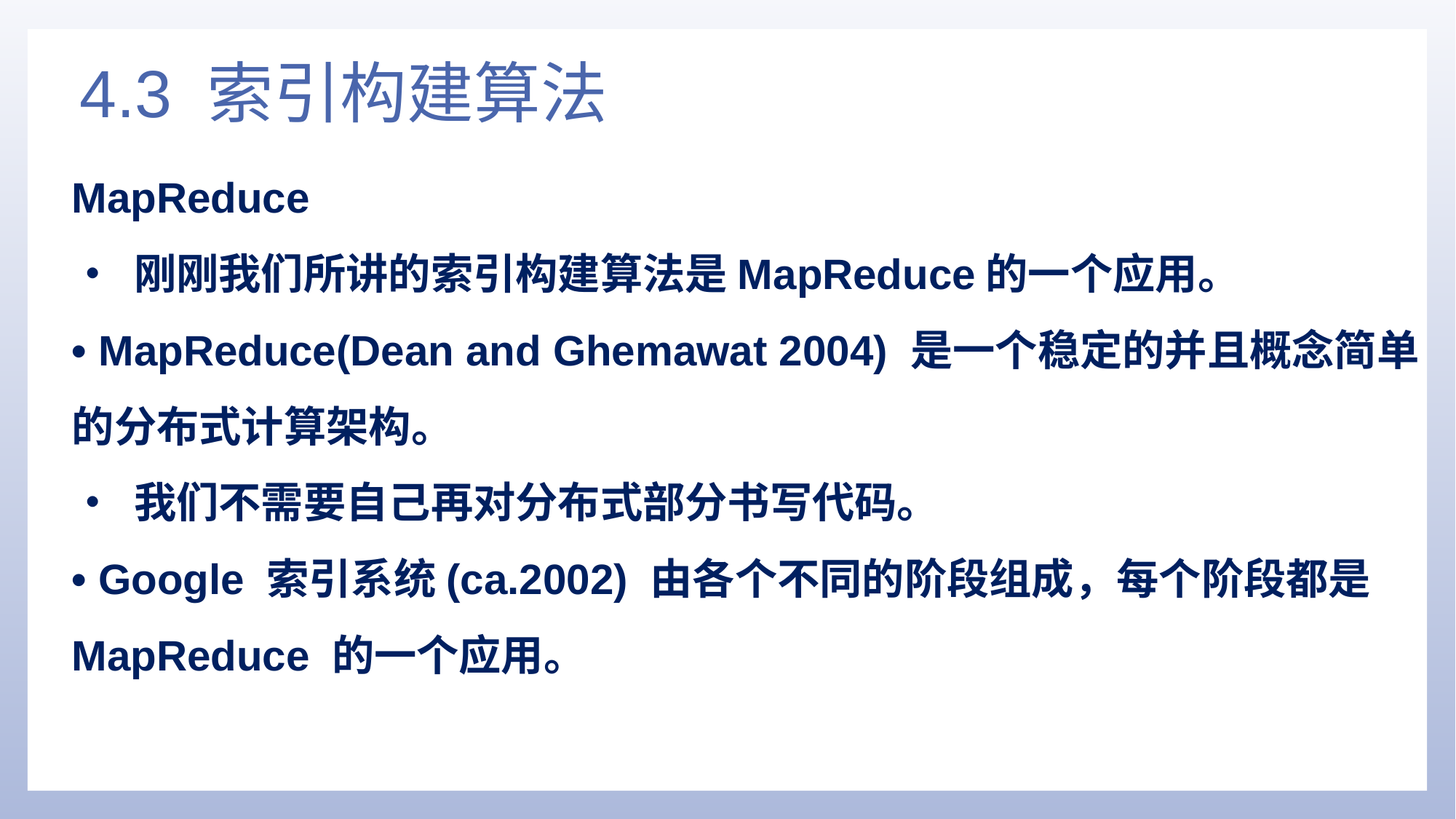

# 4.3 索引构建算法
MapReduce
• 刚刚我们所讲的索引构建算法是MapReduce的一个应用。
• MapReduce(Dean and Ghemawat 2004) 是一个稳定的并且概念简单的分布式计算架构。
• 我们不需要自己再对分布式部分书写代码。
• Google 索引系统(ca.2002) 由各个不同的阶段组成，每个阶段都是MapReduce 的一个应用。